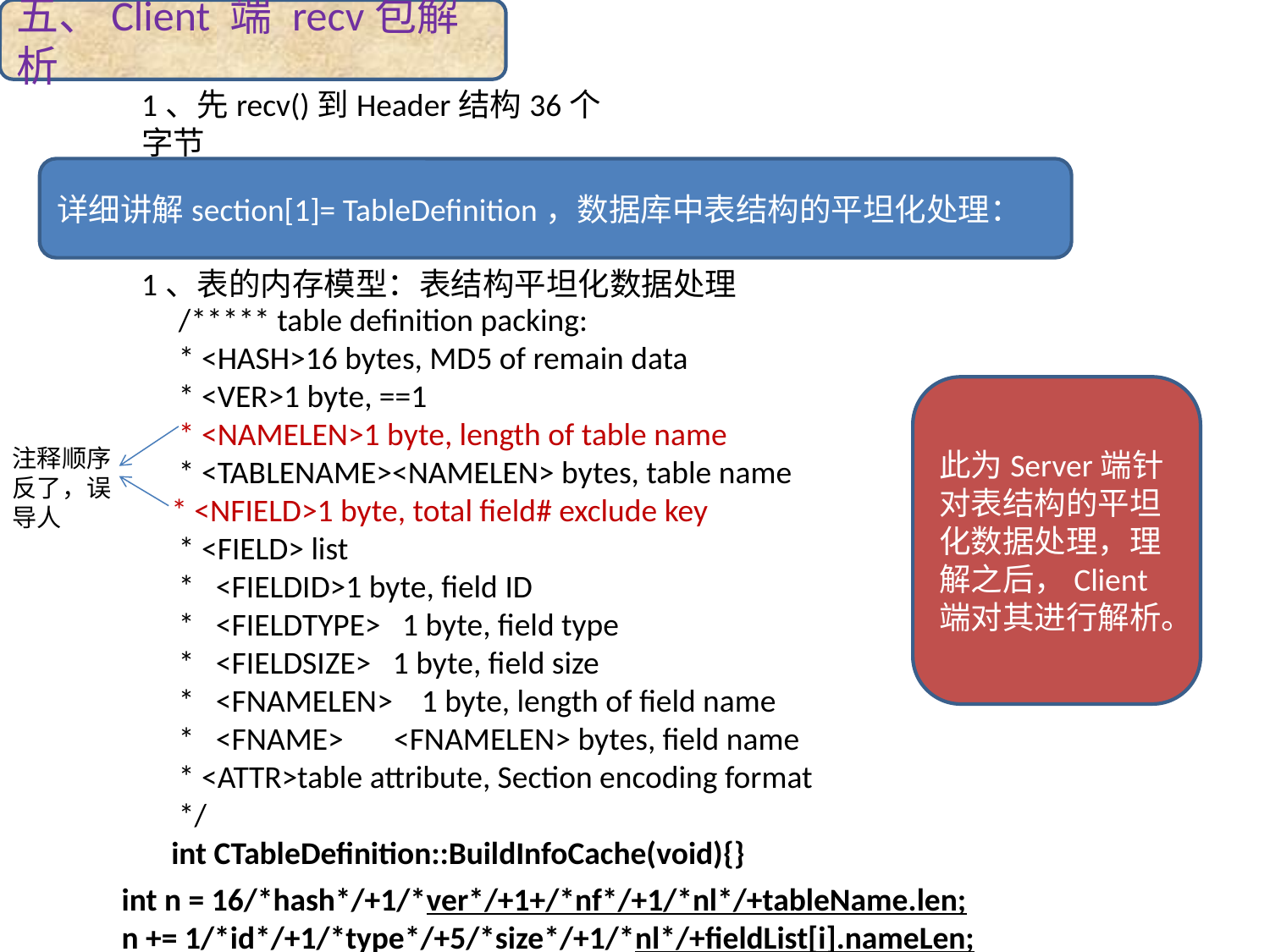

五、Client 端 recv包解析
1、先recv()到Header结构36个字节
2、再recv()到8个sections段数据。
详细讲解section[1]= TableDefinition，数据库中表结构的平坦化处理：
1、表的内存模型：表结构平坦化数据处理
 /***** table definition packing:
 * <HASH>16 bytes, MD5 of remain data
 * <VER>1 byte, ==1
 * <NAMELEN>1 byte, length of table name
 * <TABLENAME><NAMELEN> bytes, table name
* <NFIELD>1 byte, total field# exclude key
 * <FIELD> list
 *   <FIELDID>1 byte, field ID
 *   <FIELDTYPE>   1 byte, field type
 *   <FIELDSIZE>   1 byte, field size
 *   <FNAMELEN>    1 byte, length of field name
 *   <FNAME>       <FNAMELEN> bytes, field name
 * <ATTR>table attribute, Section encoding format
 */
int CTableDefinition::BuildInfoCache(void){}
此为Server端针对表结构的平坦化数据处理，理解之后，Client端对其进行解析。
注释顺序反了，误导人
int n = 16/*hash*/+1/*ver*/+1+/*nf*/+1/*nl*/+tableName.len;
n += 1/*id*/+1/*type*/+5/*size*/+1/*nl*/+fieldList[i].nameLen;